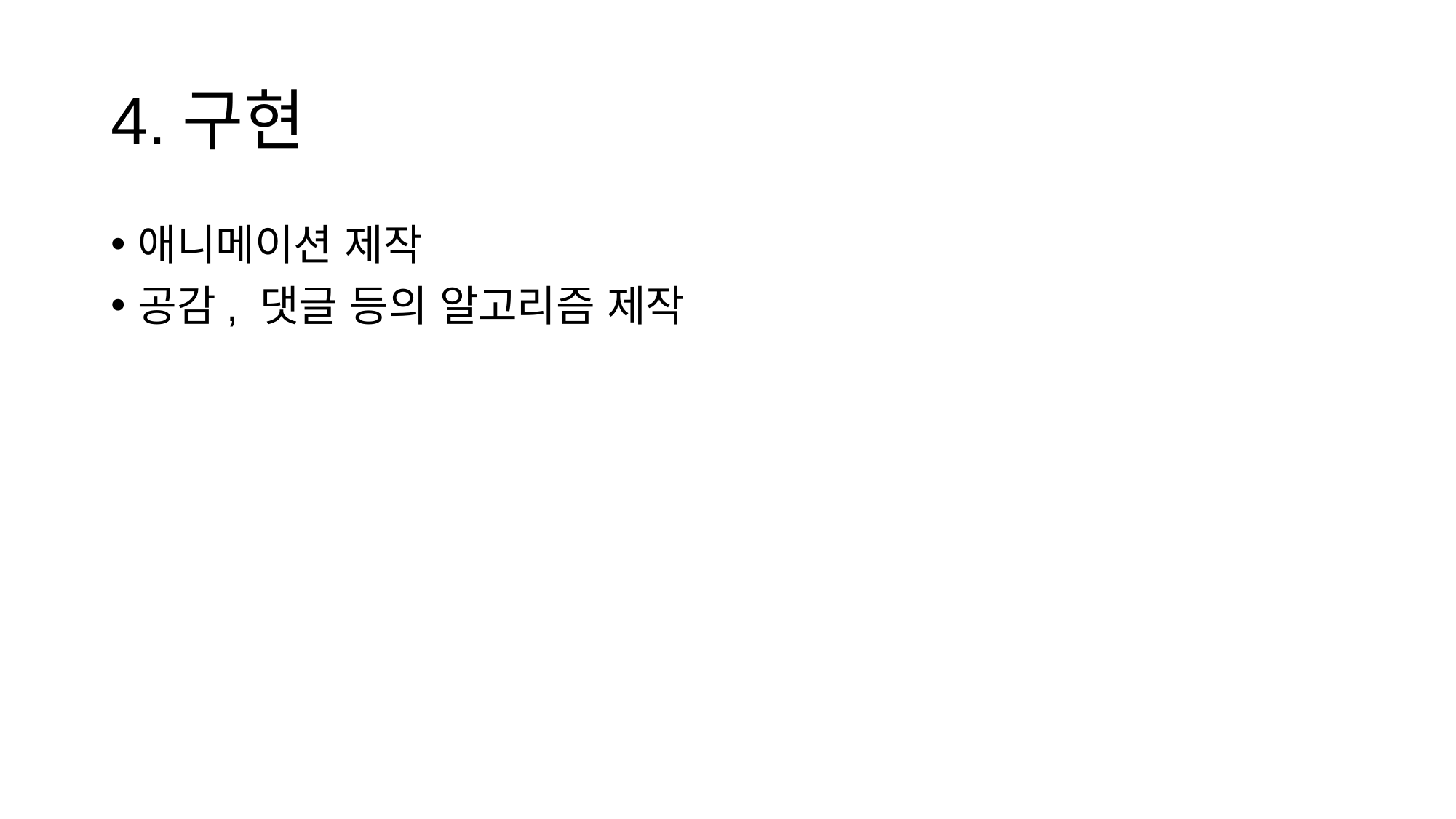

# 4.구현
애니메이션 제작
공감, 댓글 등의 알고리즘 제작